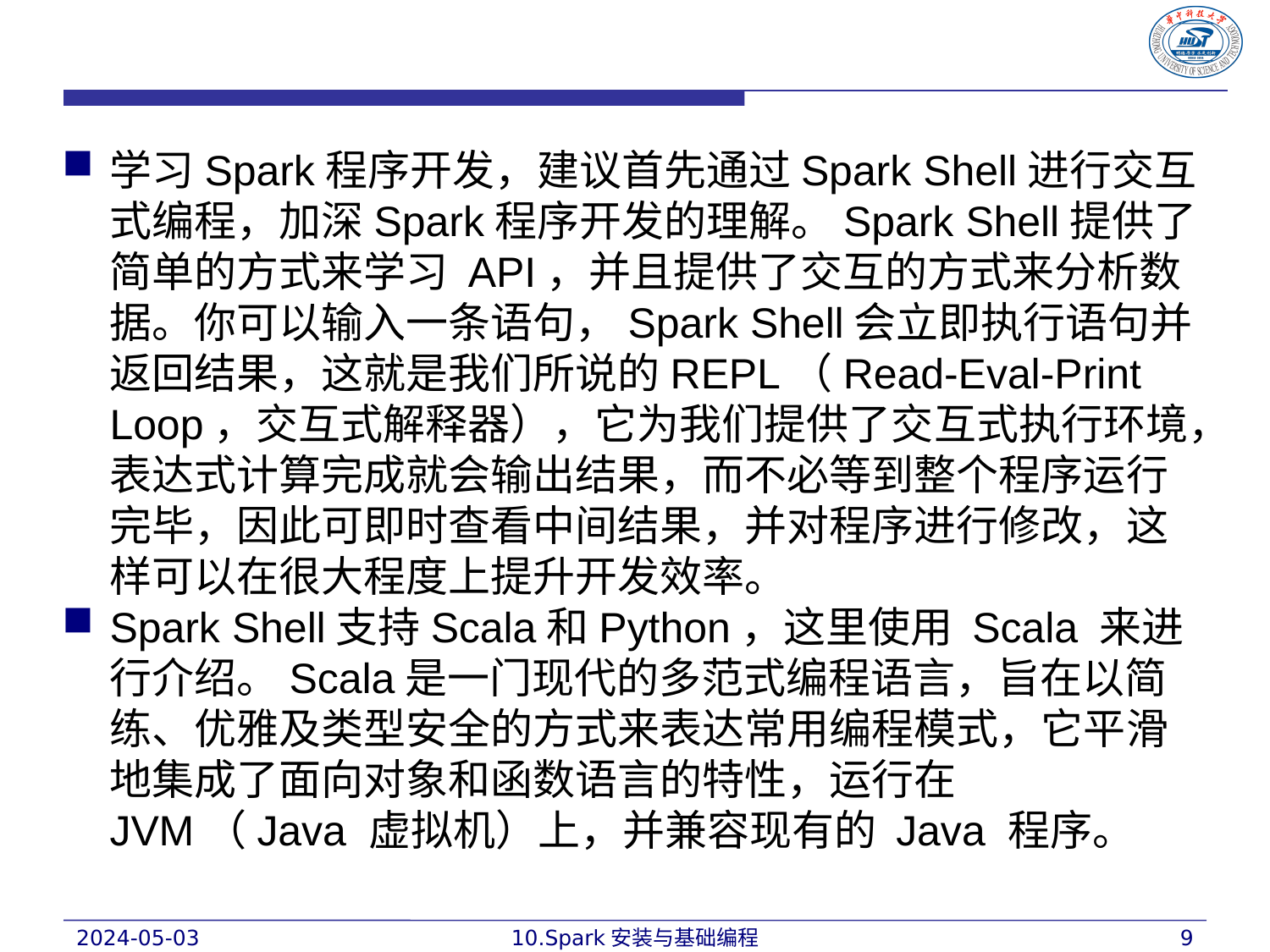

学习Spark程序开发，建议首先通过Spark Shell进行交互式编程，加深Spark程序开发的理解。Spark Shell提供了简单的方式来学习 API，并且提供了交互的方式来分析数据。你可以输入一条语句，Spark Shell会立即执行语句并返回结果，这就是我们所说的REPL（Read-Eval-Print Loop，交互式解释器），它为我们提供了交互式执行环境，表达式计算完成就会输出结果，而不必等到整个程序运行完毕，因此可即时查看中间结果，并对程序进行修改，这样可以在很大程度上提升开发效率。
Spark Shell支持Scala和Python，这里使用 Scala 来进行介绍。Scala是一门现代的多范式编程语言，旨在以简练、优雅及类型安全的方式来表达常用编程模式，它平滑地集成了面向对象和函数语言的特性，运行在JVM（Java 虚拟机）上，并兼容现有的 Java 程序。
2024-05-03
10.Spark安装与基础编程
9